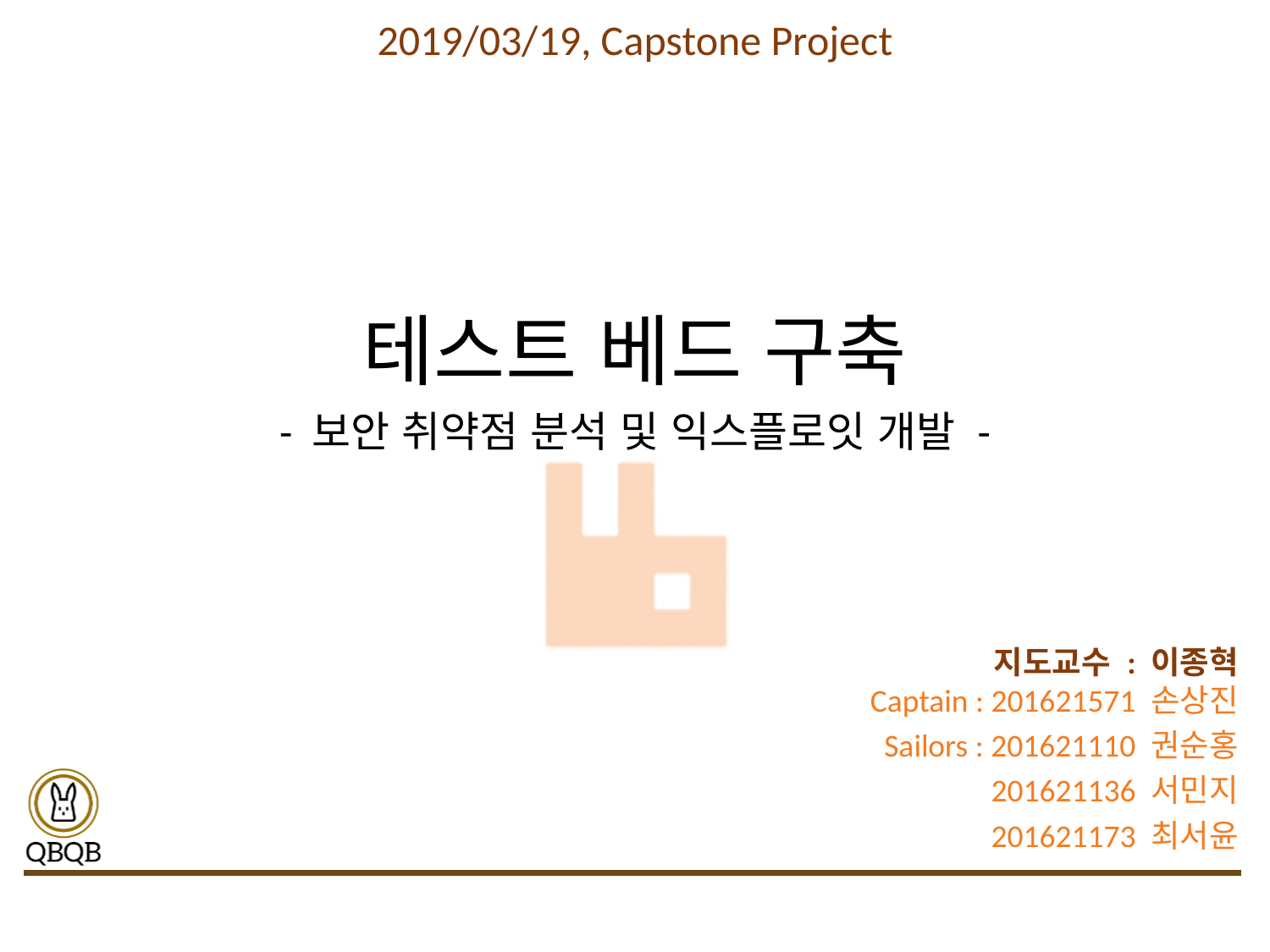

2019/03/19, Capstone Project
# 테스트 베드 구축
- 보안 취약점 분석 및 익스플로잇 개발 -